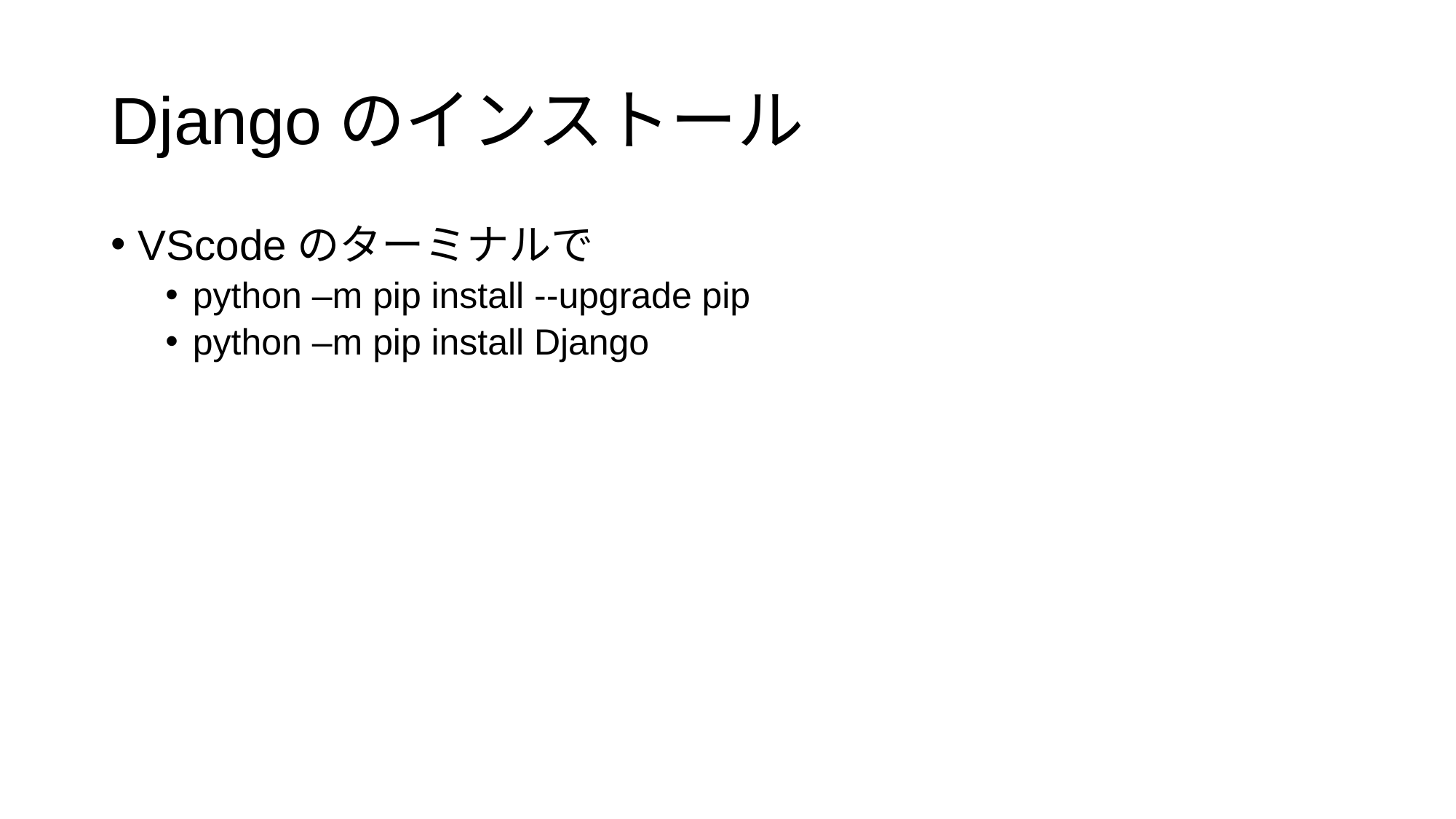

# Djangoのインストール
VScodeのターミナルで
python –m pip install --upgrade pip
python –m pip install Django